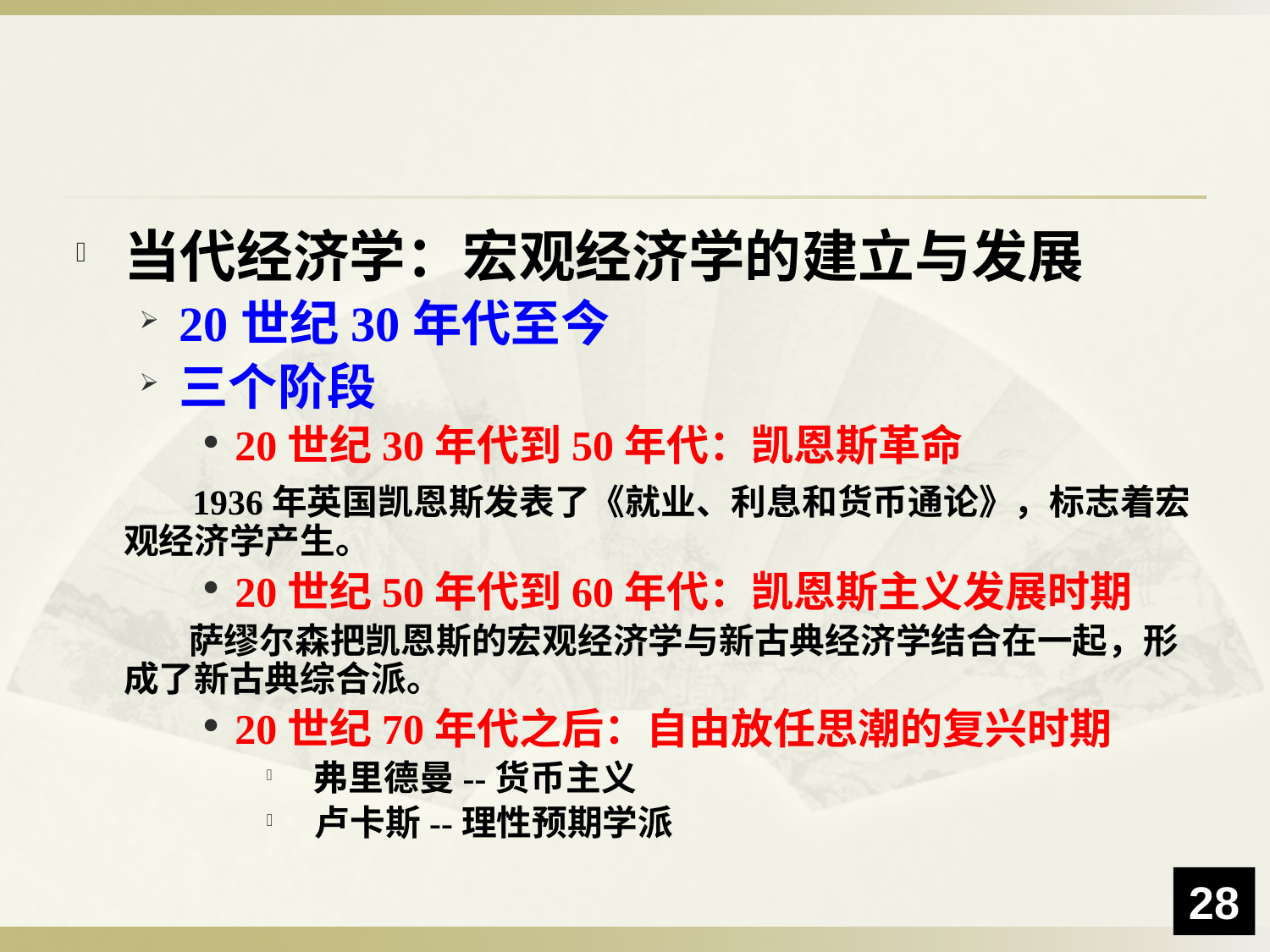

当代经济学：宏观经济学的建立与发展
20世纪30年代至今
三个阶段
20世纪30年代到50年代：凯恩斯革命
           1936年英国凯恩斯发表了《就业、利息和货币通论》，标志着宏观经济学产生。
20世纪50年代到60年代：凯恩斯主义发展时期
             萨缪尔森把凯恩斯的宏观经济学与新古典经济学结合在一起，形成了新古典综合派。
20世纪70年代之后：自由放任思潮的复兴时期
 弗里德曼--货币主义
 卢卡斯--理性预期学派
28